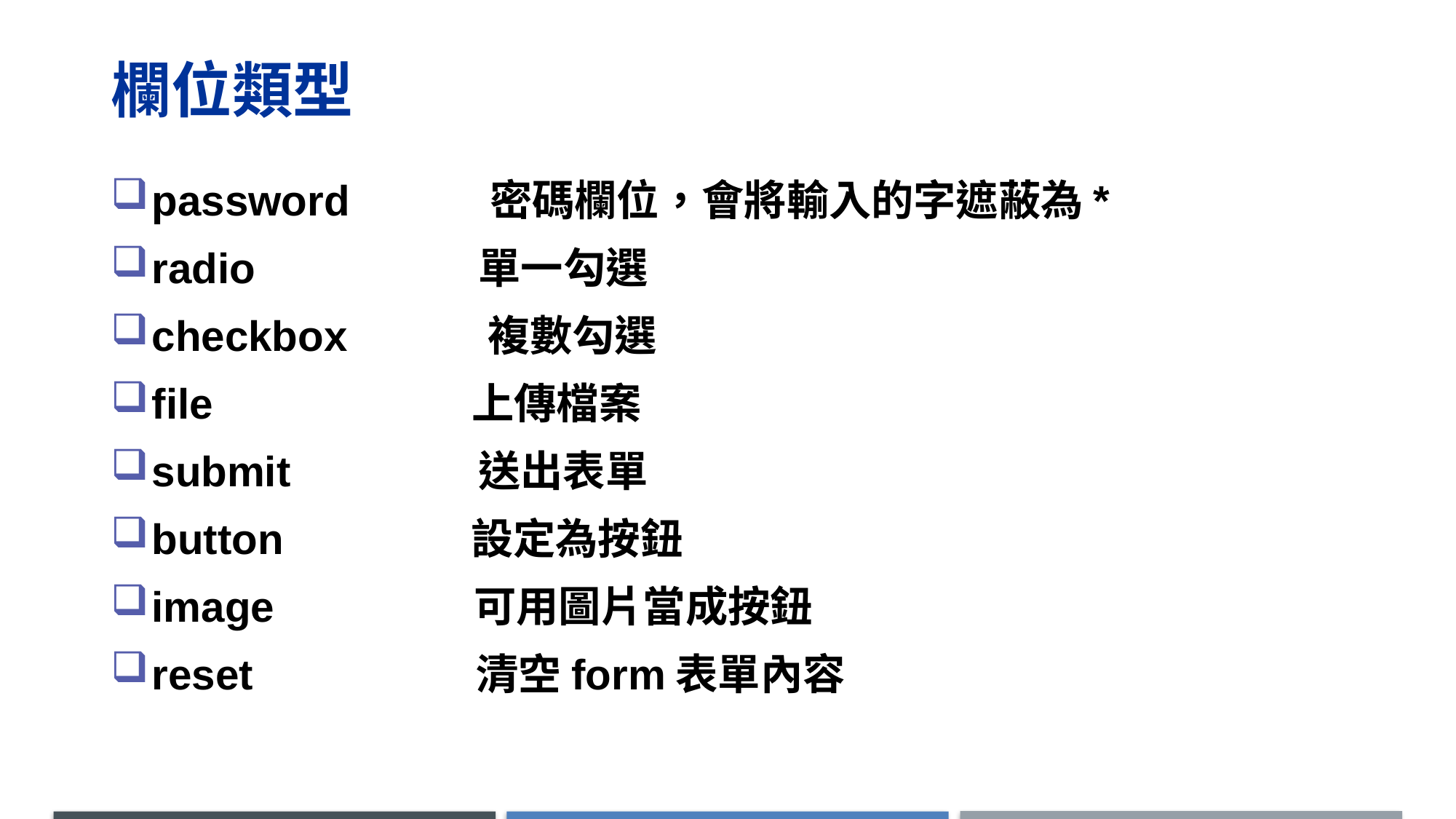

# 欄位類型
password           密碼欄位，會將輸入的字遮蔽為*
radio                  單一勾選
checkbox           複數勾選
file                     上傳檔案
submit               送出表單
button               設定為按鈕
image                可用圖片當成按鈕
reset                  清空form表單內容